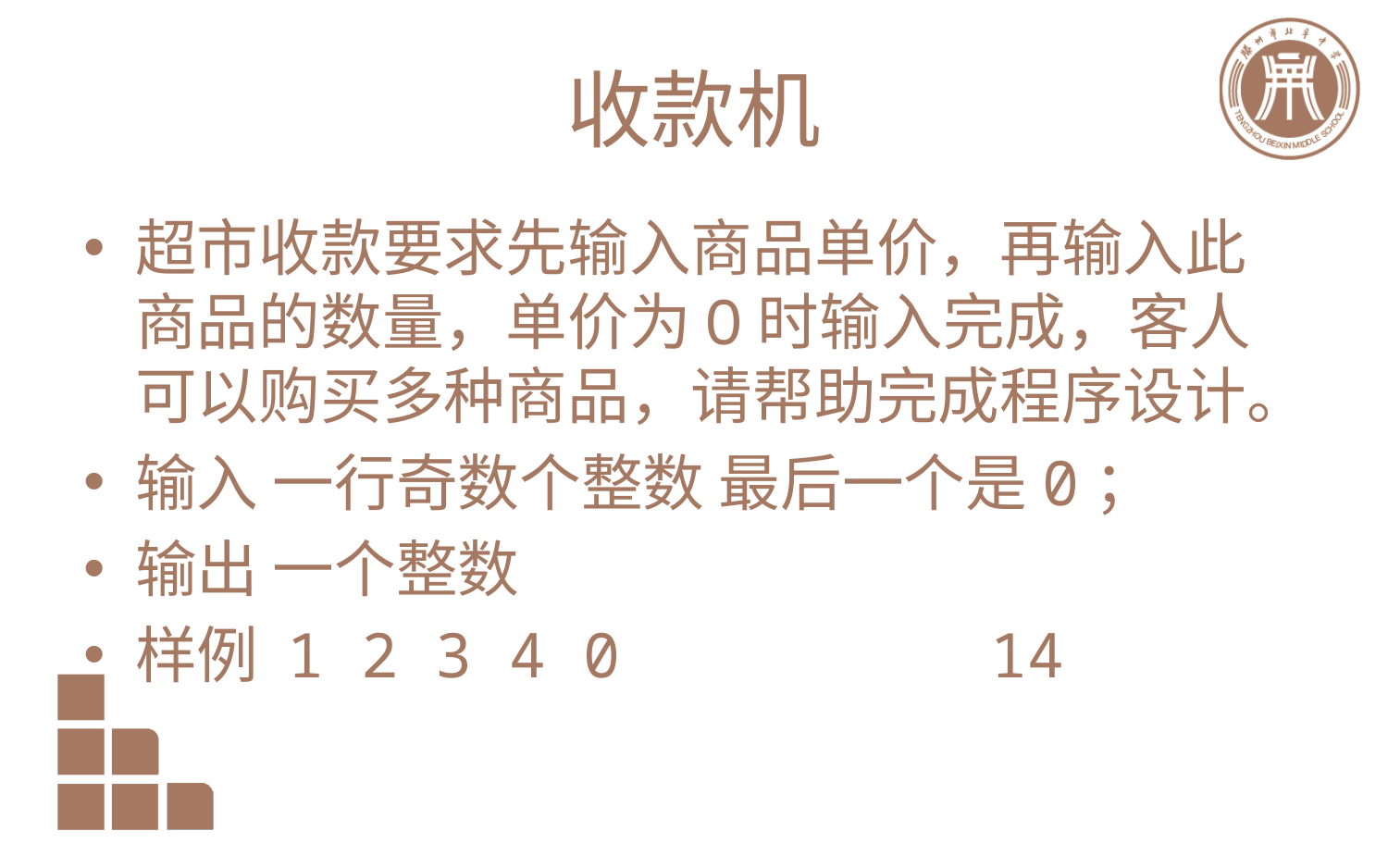

# 收款机
超市收款要求先输入商品单价，再输入此商品的数量，单价为O时输入完成，客人可以购买多种商品，请帮助完成程序设计。
输入 一行奇数个整数 最后一个是0；
输出 一个整数
样例 1 2 3 4 0          14